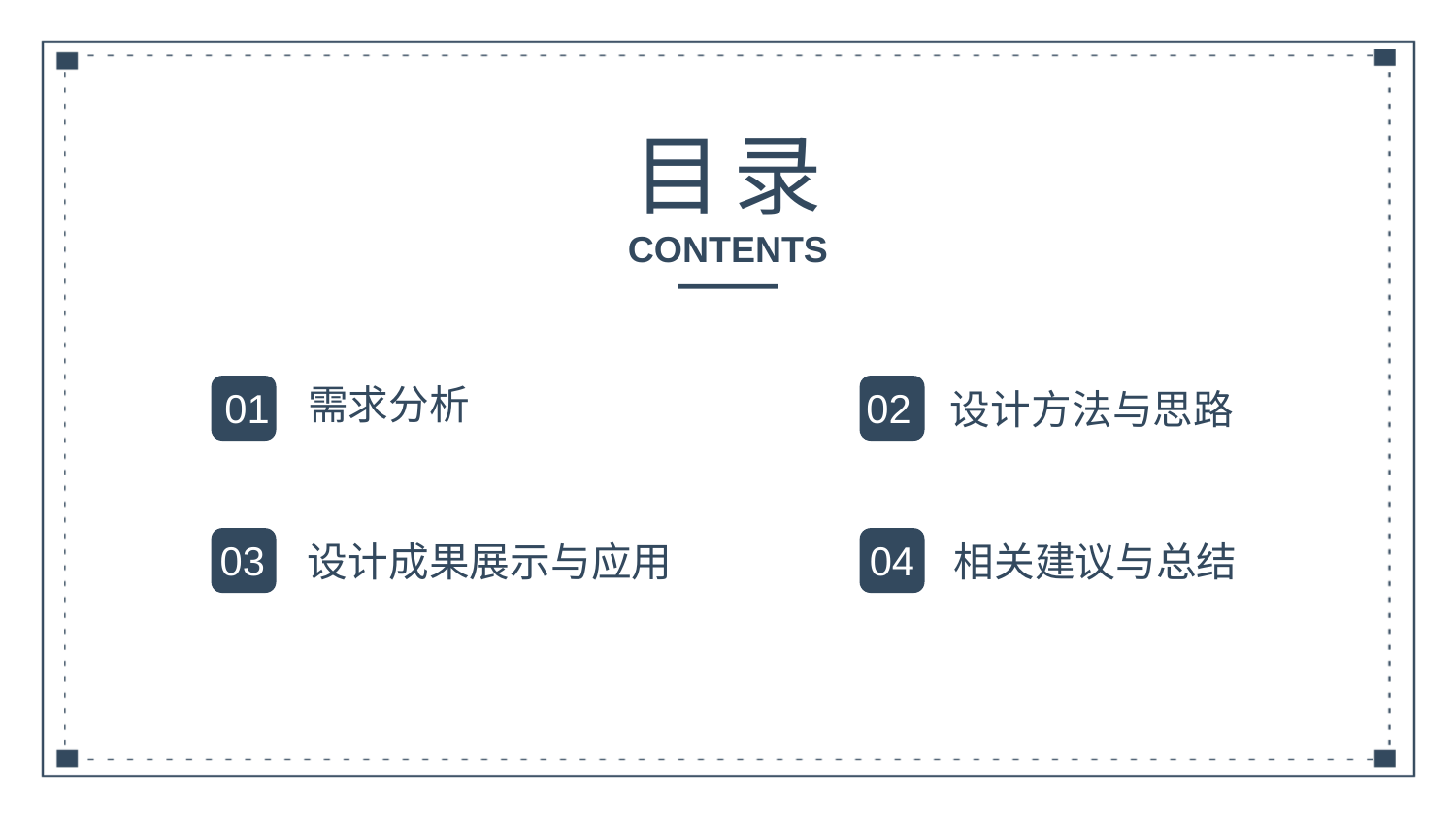

行业PPT模板http://www.1ppt.com/hangye/
目 录
CONTENTS

需求分析

01
02
设计方法与思路

03
04
设计成果展示与应用
相关建议与总结